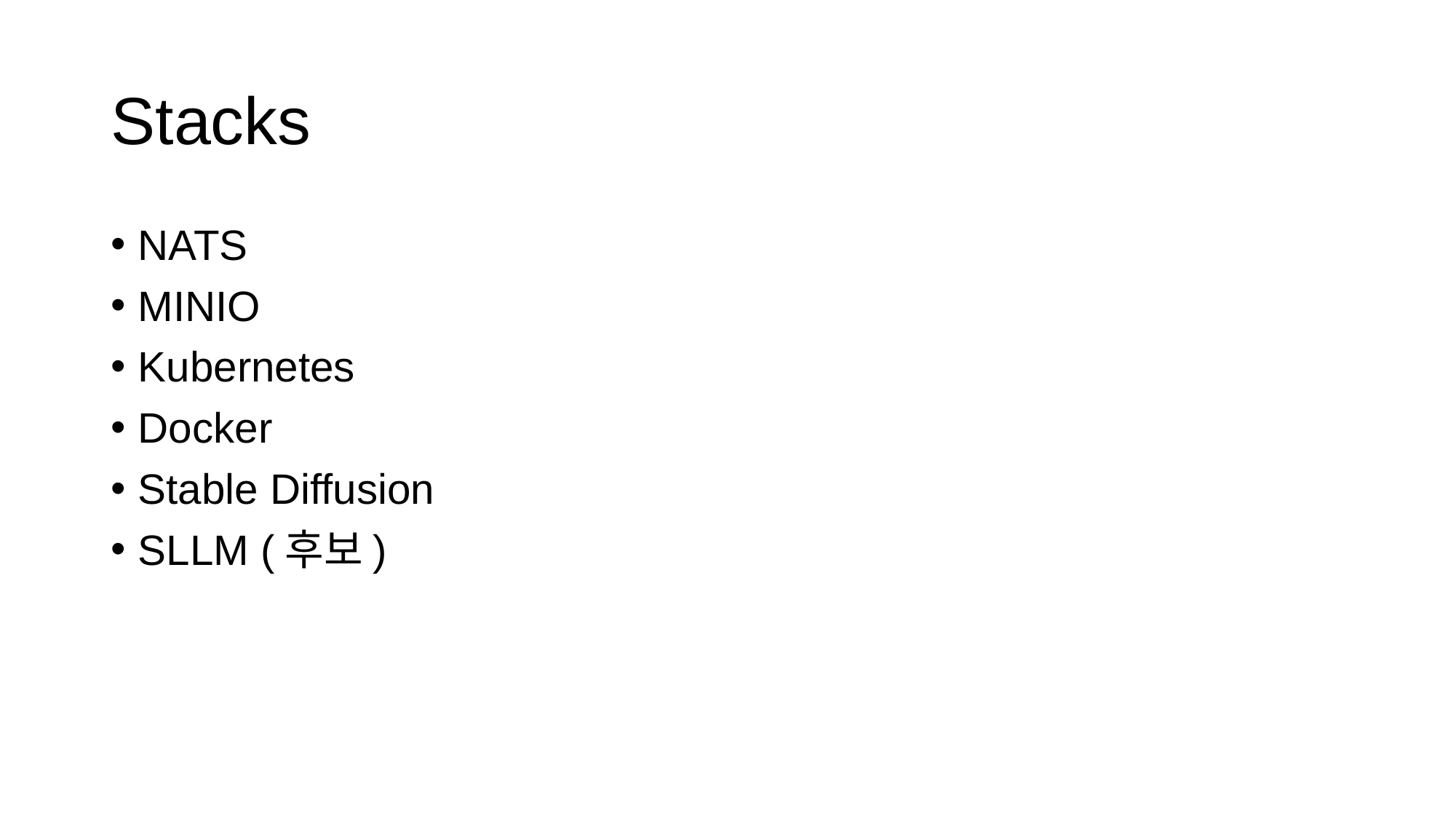

# Stacks
NATS
MINIO
Kubernetes
Docker
Stable Diffusion
SLLM (후보)